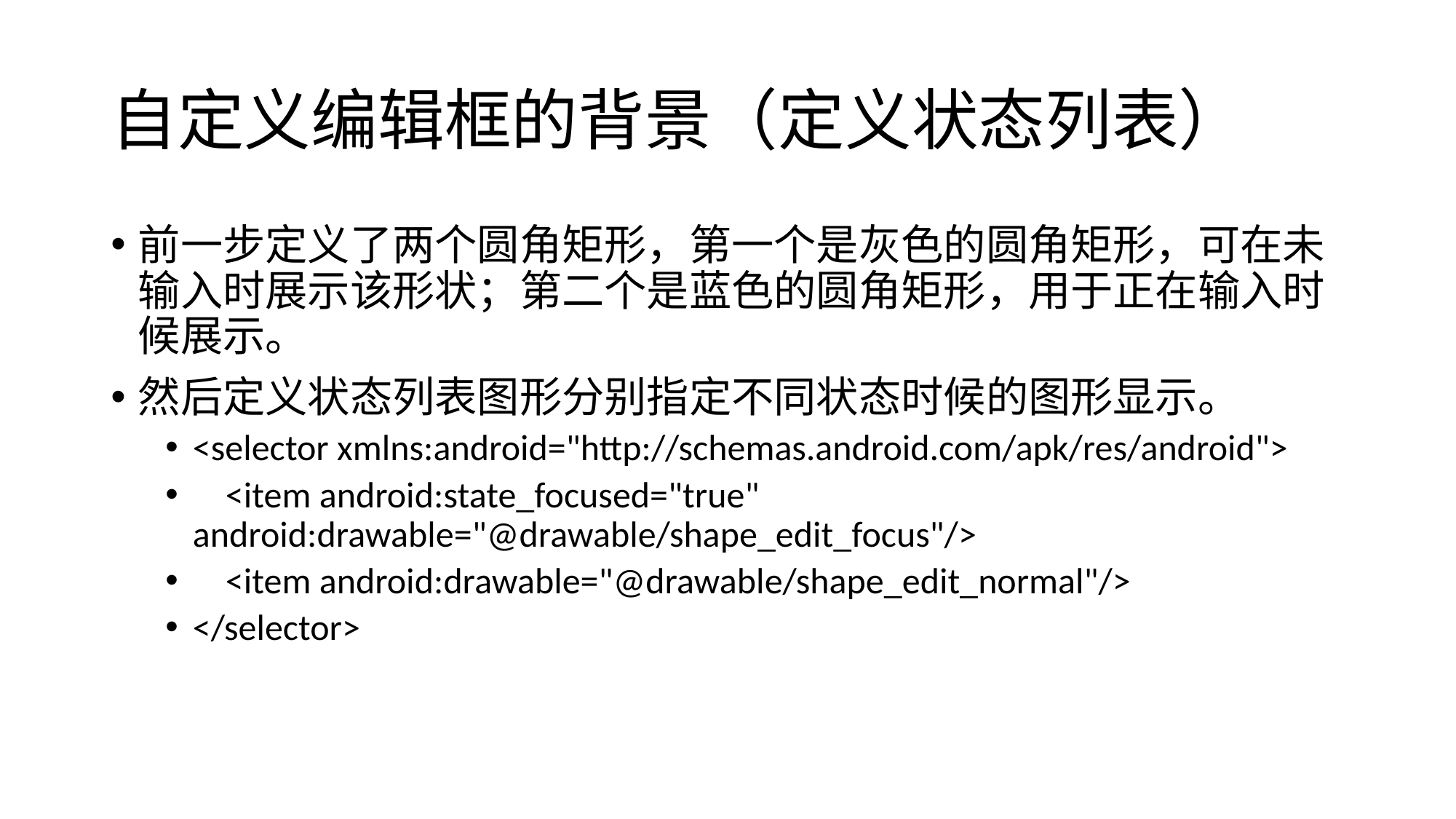

# 自定义编辑框的背景（定义状态列表）
前一步定义了两个圆角矩形，第一个是灰色的圆角矩形，可在未输入时展示该形状；第二个是蓝色的圆角矩形，用于正在输入时候展示。
然后定义状态列表图形分别指定不同状态时候的图形显示。
<selector xmlns:android="http://schemas.android.com/apk/res/android">
    <item android:state_focused="true" android:drawable="@drawable/shape_edit_focus"/>
    <item android:drawable="@drawable/shape_edit_normal"/>
</selector>